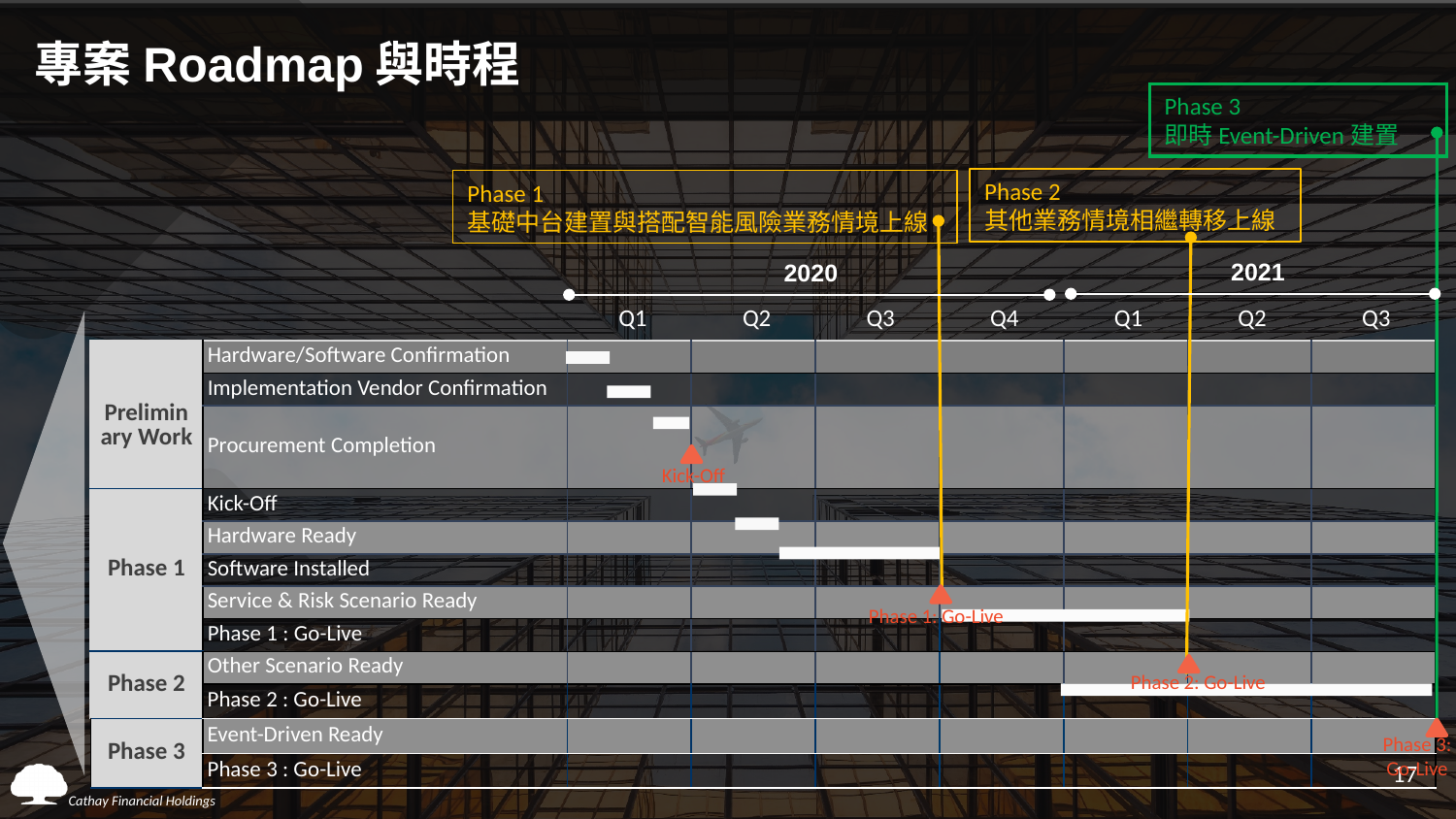

專案Roadmap與時程
Phase 3
即時Event-Driven建置
Phase 2
其他業務情境相繼轉移上線
Phase 1
基礎中台建置與搭配智能風險業務情境上線
2021
2020
Q1
Q2
Q3
Q4
Q1
Q2
Q3
| Preliminary Work | Hardware/Software Confirmation |  |  |  |  |  |  |  |
| --- | --- | --- | --- | --- | --- | --- | --- | --- |
|  | Implementation Vendor Confirmation |  |  |  |  |  |  |  |
|  | Procurement Completion |  |  |  |  |  |  |  |
| Phase 1 | Kick-Off |  |  |  |  |  |  |  |
|  | Hardware Ready |  |  |  |  |  |  |  |
|  | Software Installed |  |  |  |  |  |  |  |
|  | Service & Risk Scenario Ready |  |  |  |  |  |  |  |
|  | Phase 1 : Go-Live |  |  |  |  |  |  |  |
| Phase 2 | Other Scenario Ready |  |  |  |  |  |  |  |
|  | Phase 2 : Go-Live |  |  |  |  |  |  |  |
| Phase 3 | Event-Driven Ready |  |  |  |  |  |  |  |
|  | Phase 3 : Go-Live |  |  |  |  |  |  |  |

Kick-Off

Phase 1: Go-Live

Phase 2: Go-Live

Phase 3:
Go-Live
17